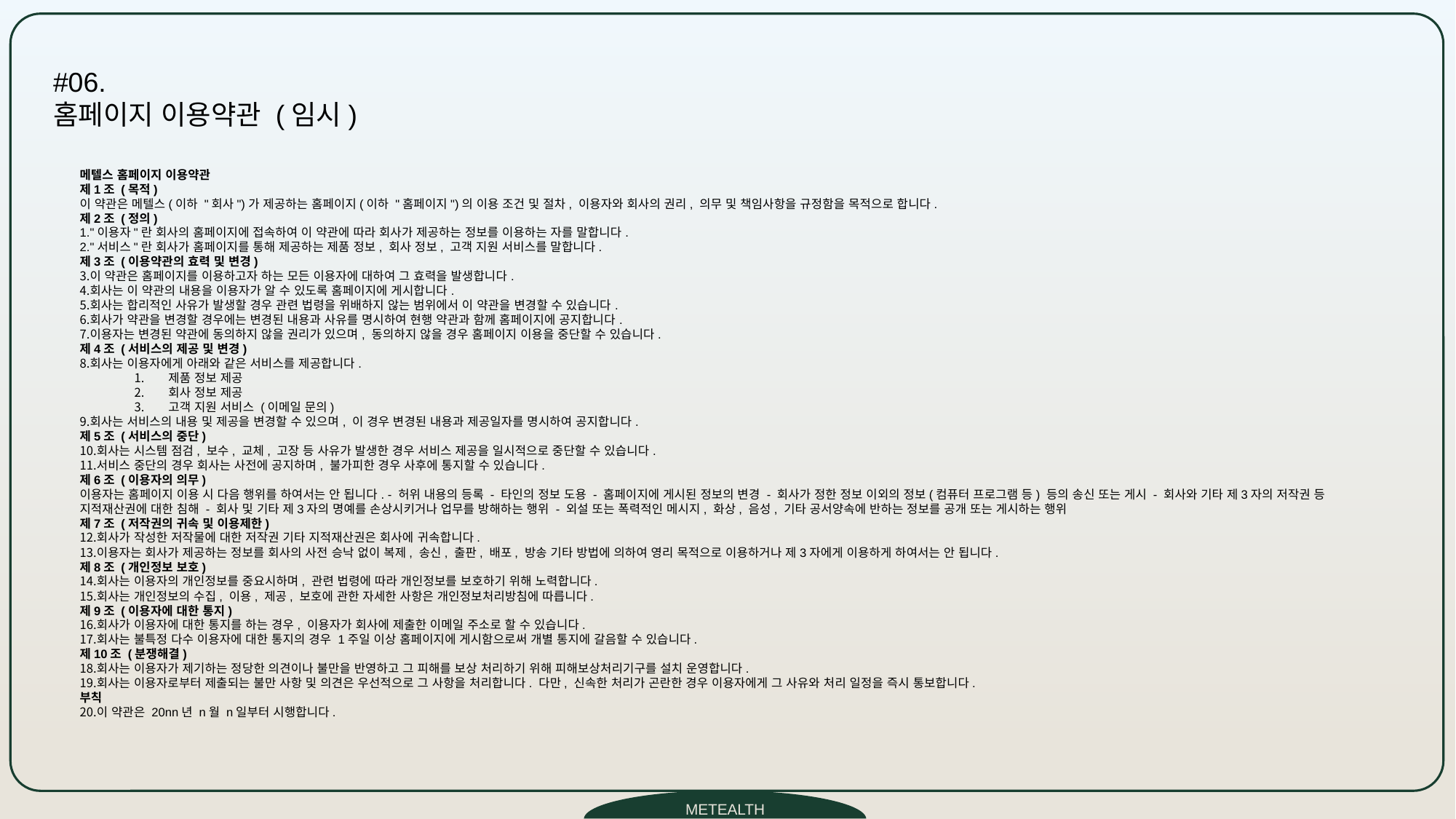

#06.
홈페이지 이용약관 (임시)

메텔스 홈페이지 이용약관
제1조 (목적)
이 약관은 메텔스(이하 "회사")가 제공하는 홈페이지(이하 "홈페이지")의 이용 조건 및 절차, 이용자와 회사의 권리, 의무 및 책임사항을 규정함을 목적으로 합니다.
제2조 (정의)
"이용자"란 회사의 홈페이지에 접속하여 이 약관에 따라 회사가 제공하는 정보를 이용하는 자를 말합니다.
"서비스"란 회사가 홈페이지를 통해 제공하는 제품 정보, 회사 정보, 고객 지원 서비스를 말합니다.
제3조 (이용약관의 효력 및 변경)
이 약관은 홈페이지를 이용하고자 하는 모든 이용자에 대하여 그 효력을 발생합니다.
회사는 이 약관의 내용을 이용자가 알 수 있도록 홈페이지에 게시합니다.
회사는 합리적인 사유가 발생할 경우 관련 법령을 위배하지 않는 범위에서 이 약관을 변경할 수 있습니다.
회사가 약관을 변경할 경우에는 변경된 내용과 사유를 명시하여 현행 약관과 함께 홈페이지에 공지합니다.
이용자는 변경된 약관에 동의하지 않을 권리가 있으며, 동의하지 않을 경우 홈페이지 이용을 중단할 수 있습니다.
제4조 (서비스의 제공 및 변경)
회사는 이용자에게 아래와 같은 서비스를 제공합니다.
제품 정보 제공
회사 정보 제공
고객 지원 서비스 (이메일 문의)
회사는 서비스의 내용 및 제공을 변경할 수 있으며, 이 경우 변경된 내용과 제공일자를 명시하여 공지합니다.
제5조 (서비스의 중단)
회사는 시스템 점검, 보수, 교체, 고장 등 사유가 발생한 경우 서비스 제공을 일시적으로 중단할 수 있습니다.
서비스 중단의 경우 회사는 사전에 공지하며, 불가피한 경우 사후에 통지할 수 있습니다.
제6조 (이용자의 의무)
이용자는 홈페이지 이용 시 다음 행위를 하여서는 안 됩니다. - 허위 내용의 등록 - 타인의 정보 도용 - 홈페이지에 게시된 정보의 변경 - 회사가 정한 정보 이외의 정보(컴퓨터 프로그램 등) 등의 송신 또는 게시 - 회사와 기타 제3자의 저작권 등 지적재산권에 대한 침해 - 회사 및 기타 제3자의 명예를 손상시키거나 업무를 방해하는 행위 - 외설 또는 폭력적인 메시지, 화상, 음성, 기타 공서양속에 반하는 정보를 공개 또는 게시하는 행위
제7조 (저작권의 귀속 및 이용제한)
회사가 작성한 저작물에 대한 저작권 기타 지적재산권은 회사에 귀속합니다.
이용자는 회사가 제공하는 정보를 회사의 사전 승낙 없이 복제, 송신, 출판, 배포, 방송 기타 방법에 의하여 영리 목적으로 이용하거나 제3자에게 이용하게 하여서는 안 됩니다.
제8조 (개인정보 보호)
회사는 이용자의 개인정보를 중요시하며, 관련 법령에 따라 개인정보를 보호하기 위해 노력합니다.
회사는 개인정보의 수집, 이용, 제공, 보호에 관한 자세한 사항은 개인정보처리방침에 따릅니다.
제9조 (이용자에 대한 통지)
회사가 이용자에 대한 통지를 하는 경우, 이용자가 회사에 제출한 이메일 주소로 할 수 있습니다.
회사는 불특정 다수 이용자에 대한 통지의 경우 1주일 이상 홈페이지에 게시함으로써 개별 통지에 갈음할 수 있습니다.
제10조 (분쟁해결)
회사는 이용자가 제기하는 정당한 의견이나 불만을 반영하고 그 피해를 보상 처리하기 위해 피해보상처리기구를 설치 운영합니다.
회사는 이용자로부터 제출되는 불만 사항 및 의견은 우선적으로 그 사항을 처리합니다. 다만, 신속한 처리가 곤란한 경우 이용자에게 그 사유와 처리 일정을 즉시 통보합니다.
부칙
이 약관은 20nn년 n월 n일부터 시행합니다.
METEALTH